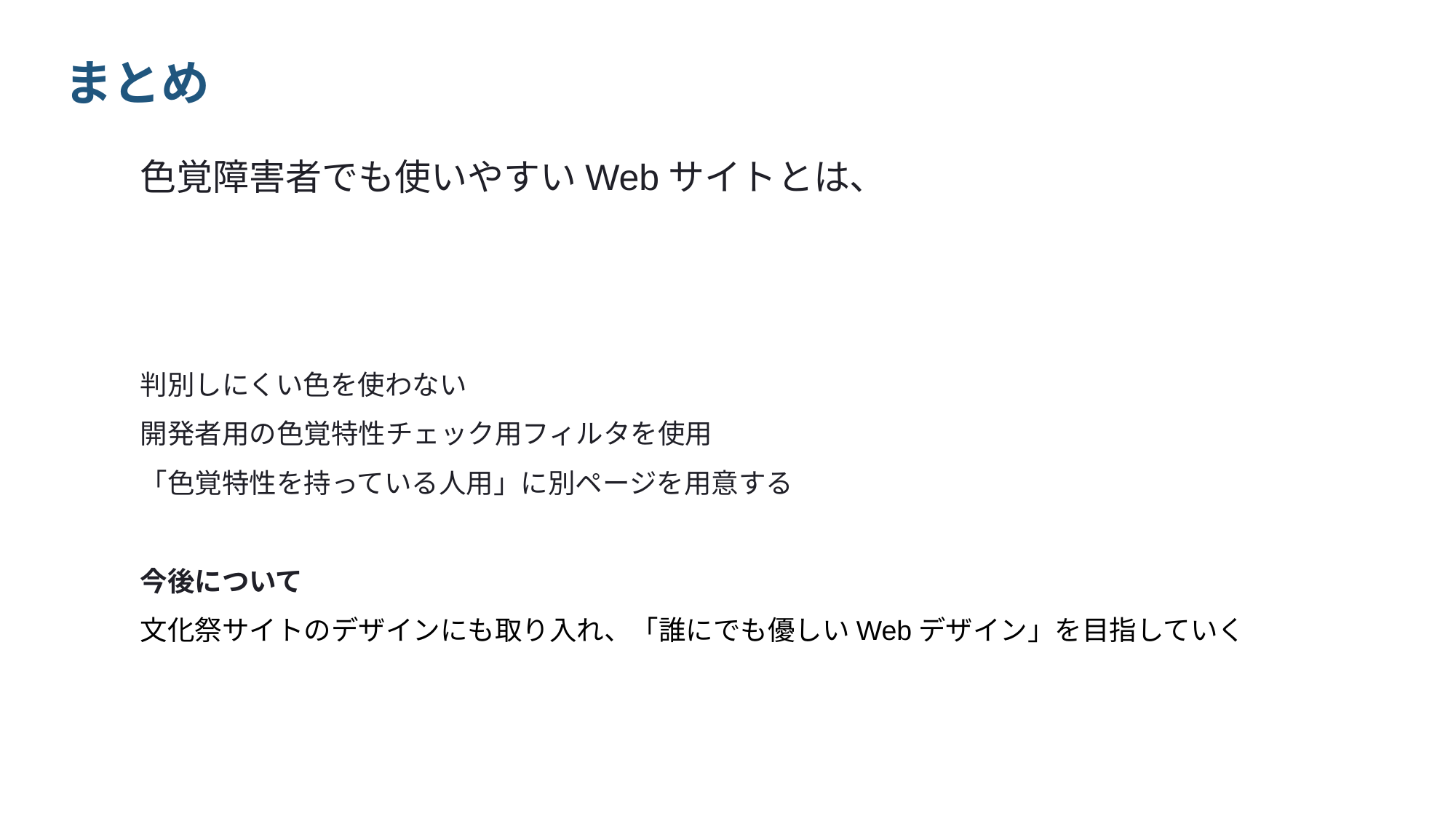

まとめ
色覚障害者でも使いやすいWebサイトとは、
判別しにくい色を使わない
開発者用の色覚特性チェック用フィルタを使用
「色覚特性を持っている人用」に別ページを用意する
今後について
文化祭サイトのデザインにも取り入れ、「誰にでも優しいWebデザイン」を目指していく